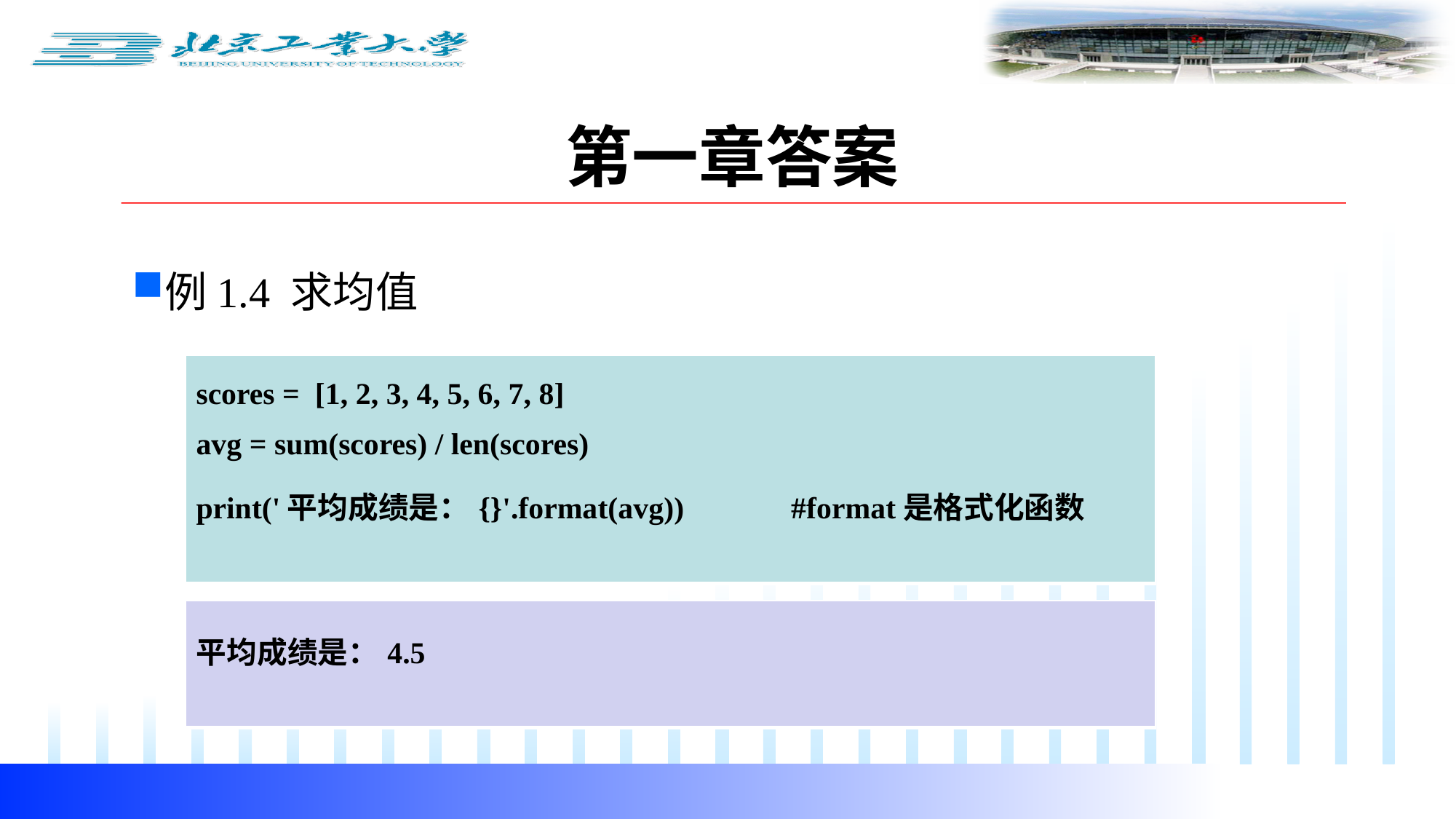

第一章答案
例1.4 求均值

| scores = [1, 2, 3, 4, 5, 6, 7, 8] avg = sum(scores) / len(scores) print('平均成绩是：{}'.format(avg)) #format是格式化函数 |
| --- |
| 平均成绩是：4.5 |
| --- |